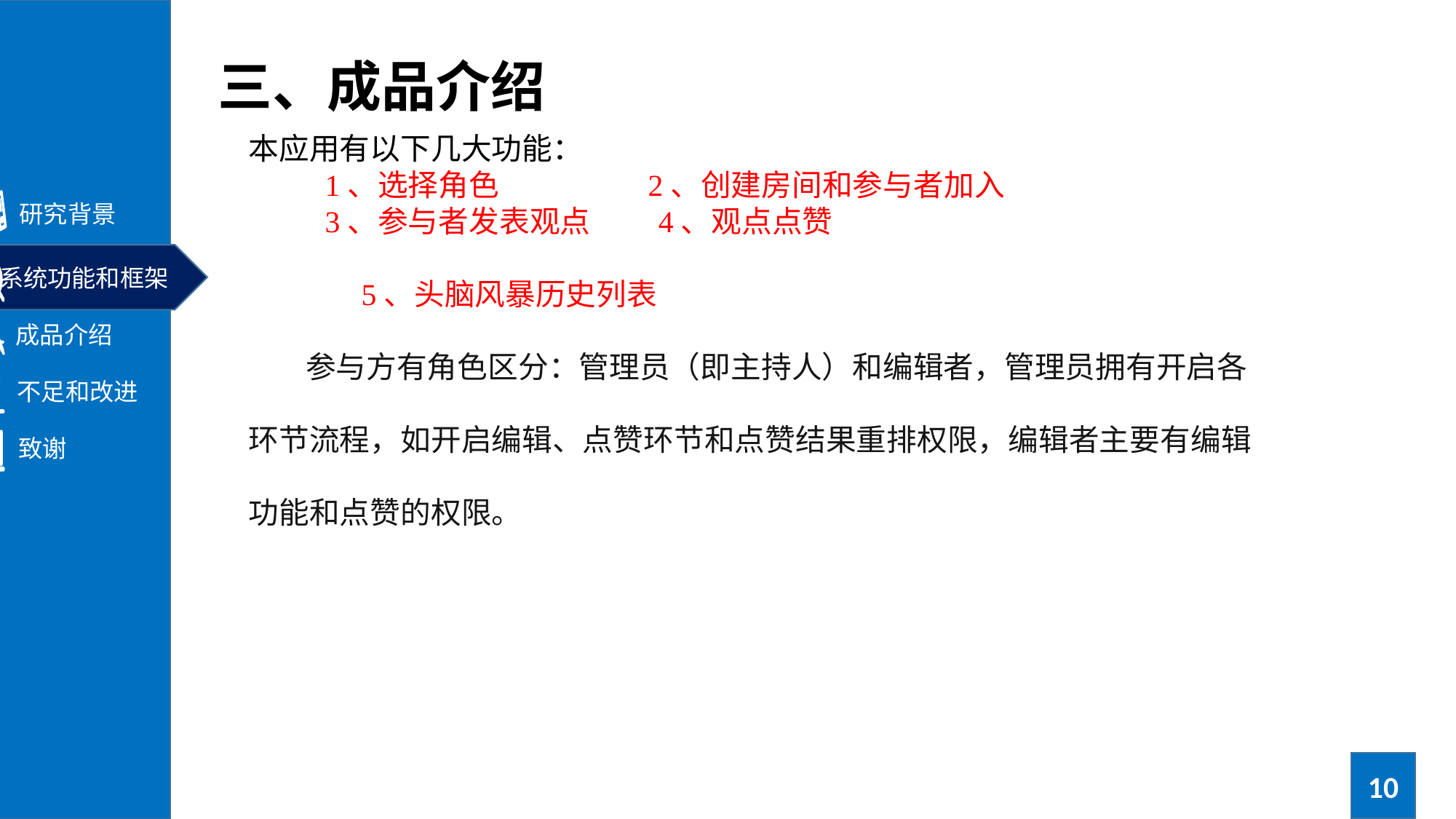

三、成品介绍
本应用有以下几大功能：          1、选择角色                     2、创建房间和参与者加入          3、参与者发表观点         4、观点点赞          5、头脑风暴历史列表
  参与方有角色区分：管理员（即主持人）和编辑者，管理员拥有开启各环节流程，如开启编辑、点赞环节和点赞结果重排权限，编辑者主要有编辑功能和点赞的权限。

研究背景
系统功能和框架

成品介绍

不足和改进

致谢

10